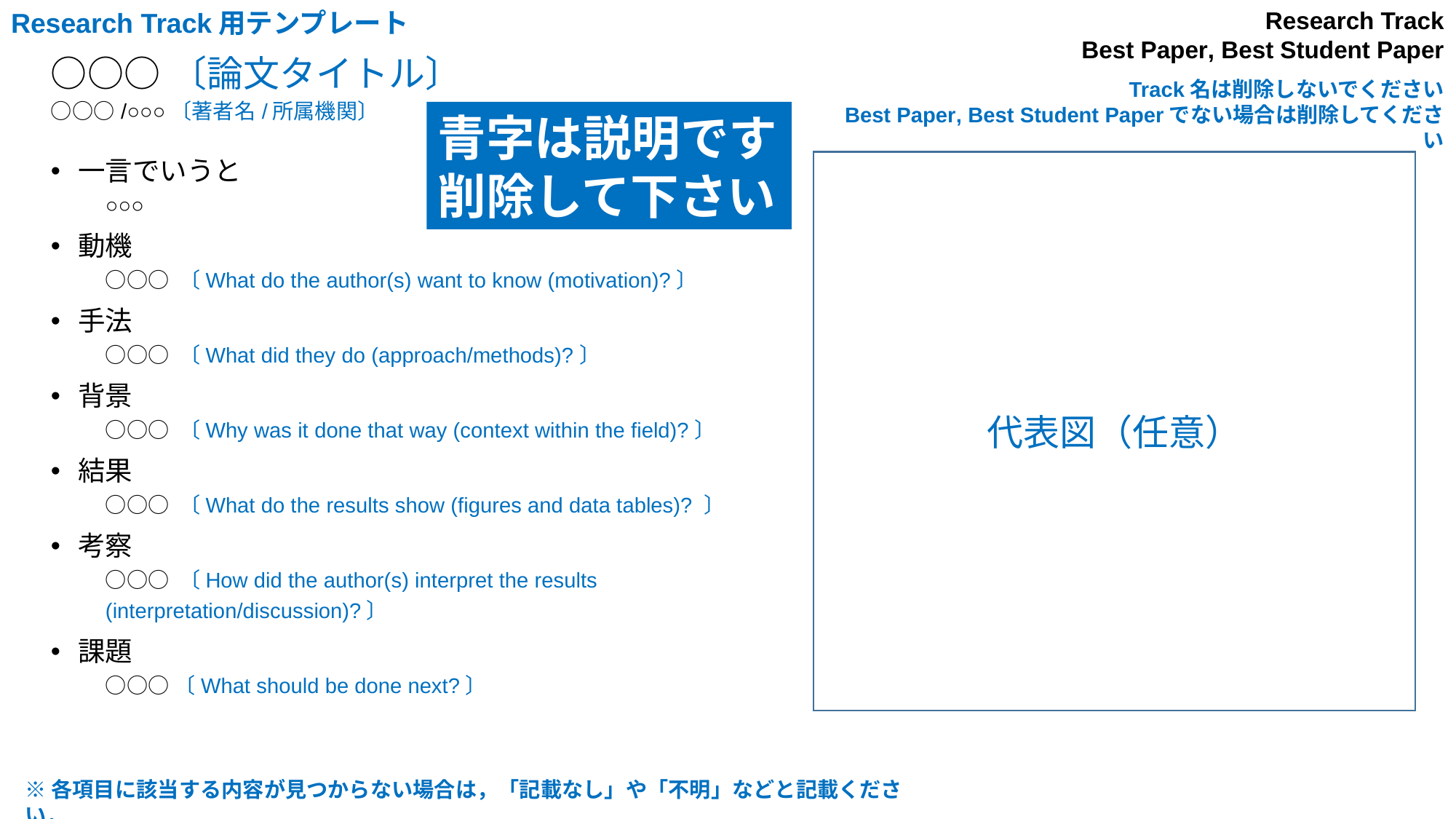

Research Track用テンプレート
Research Track
Best Paper, Best Student Paper
# ○○○〔論文タイトル〕 ○○○/○○○〔著者名/所属機関〕
Track名は削除しないでください
Best Paper, Best Student Paperでない場合は削除してください
青字は説明です
削除して下さい
一言でいうと
○○○
動機
○○○ 〔What do the author(s) want to know (motivation)?〕
手法
○○○ 〔What did they do (approach/methods)?〕
背景
○○○ 〔Why was it done that way (context within the field)?〕
結果
○○○ 〔What do the results show (figures and data tables)? 〕
考察
○○○ 〔How did the author(s) interpret the results
(interpretation/discussion)?〕
課題
○○○〔What should be done next?〕
代表図（任意）
※各項目に該当する内容が見つからない場合は，「記載なし」や「不明」などと記載ください．